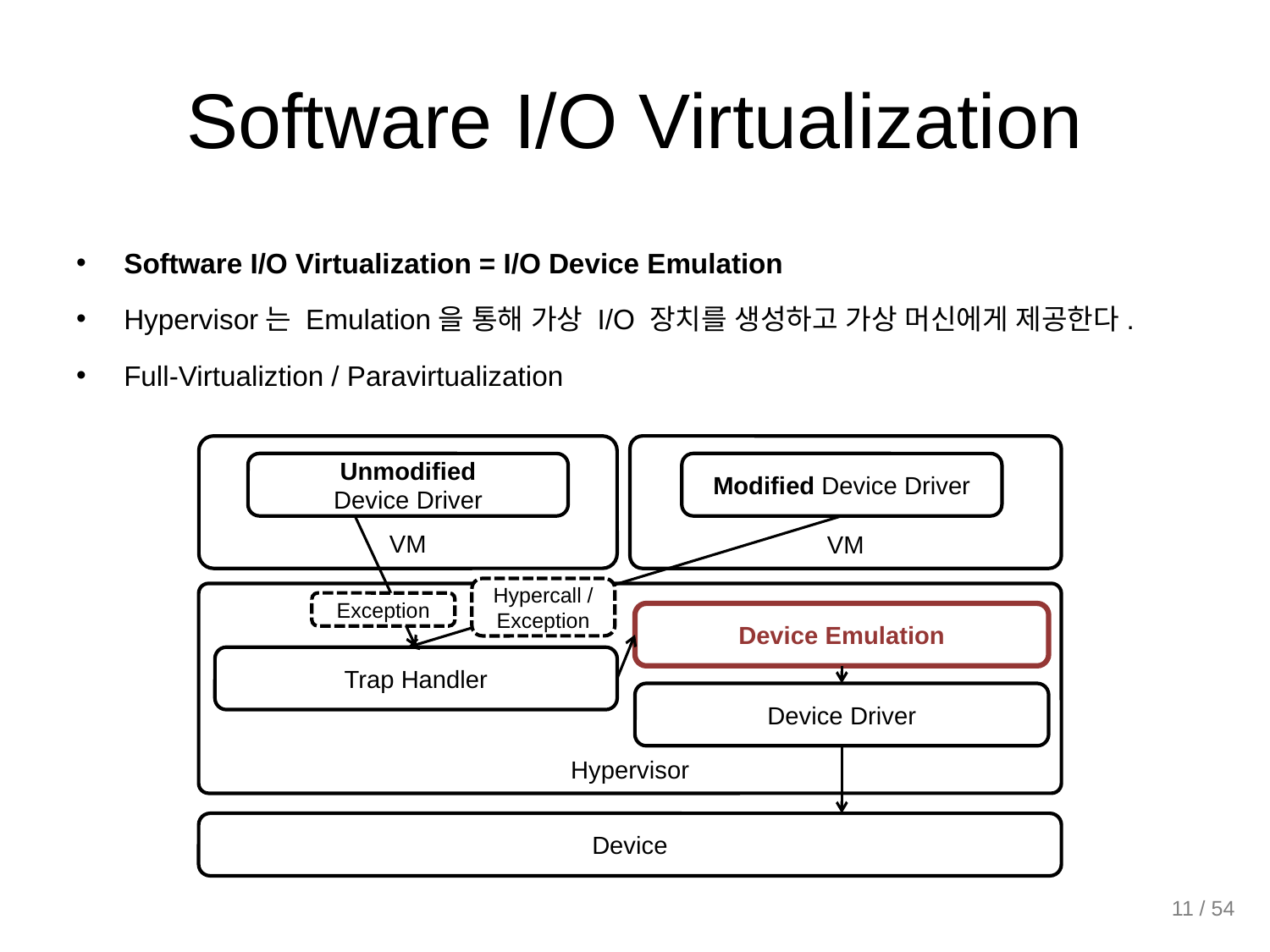

# Software I/O Virtualization
Software I/O Virtualization = I/O Device Emulation
Hypervisor는 Emulation을 통해 가상 I/O 장치를 생성하고 가상 머신에게 제공한다.
Full-Virtualiztion / Paravirtualization

VM
VM
Unmodified
Device Driver
Modified Device Driver
Hypercall /
Exception
Hypervisor
Exception
Device Emulation
Trap Handler
Device Driver
Device
11